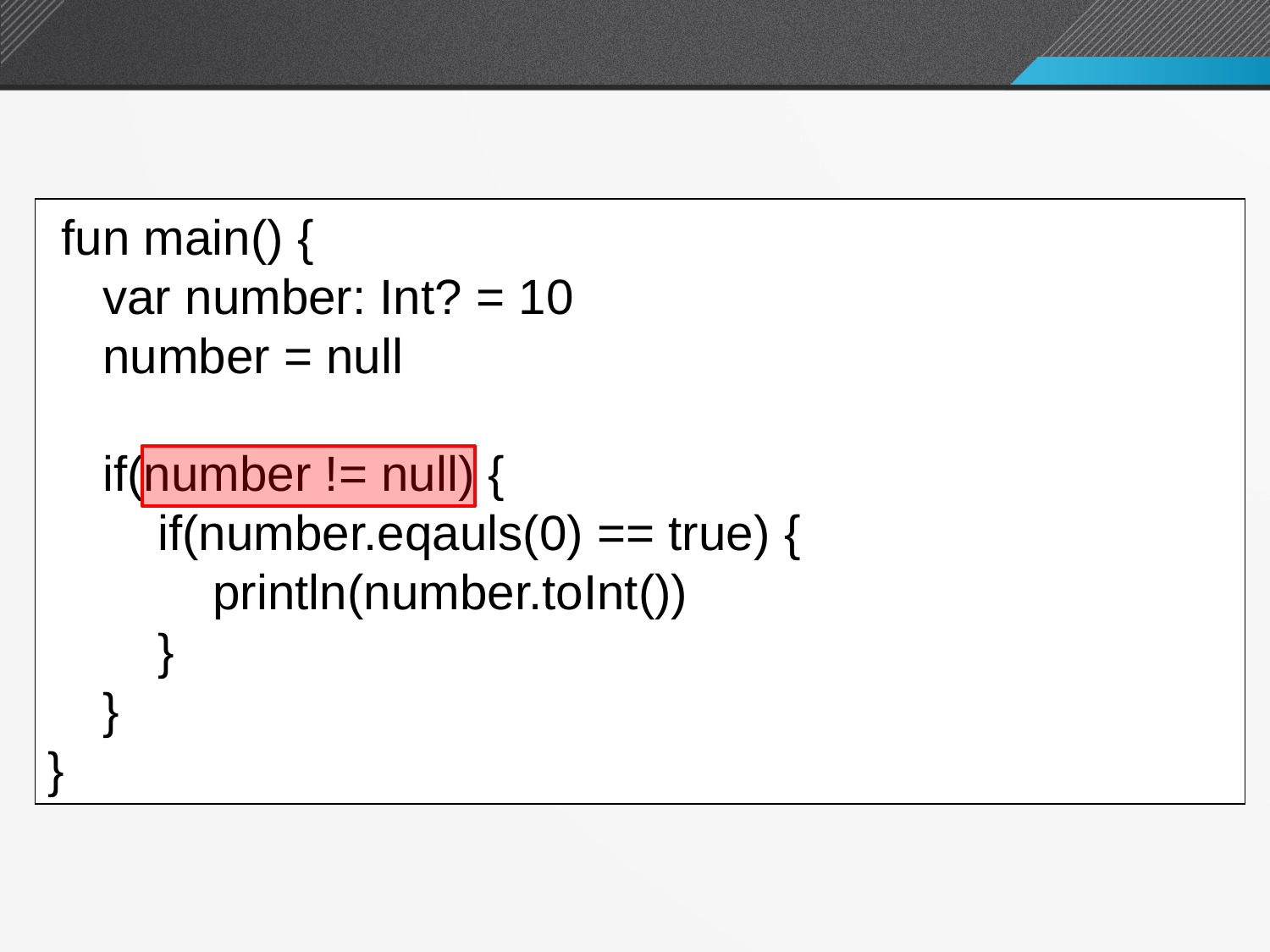

null 허용 변수에 대한 직접 검사
 fun main() {
    var number: Int? = 10
    number = null

    if(number != null) {
        if(number.eqauls(0) == true) {
            println(number.toInt())
        }
    }
}